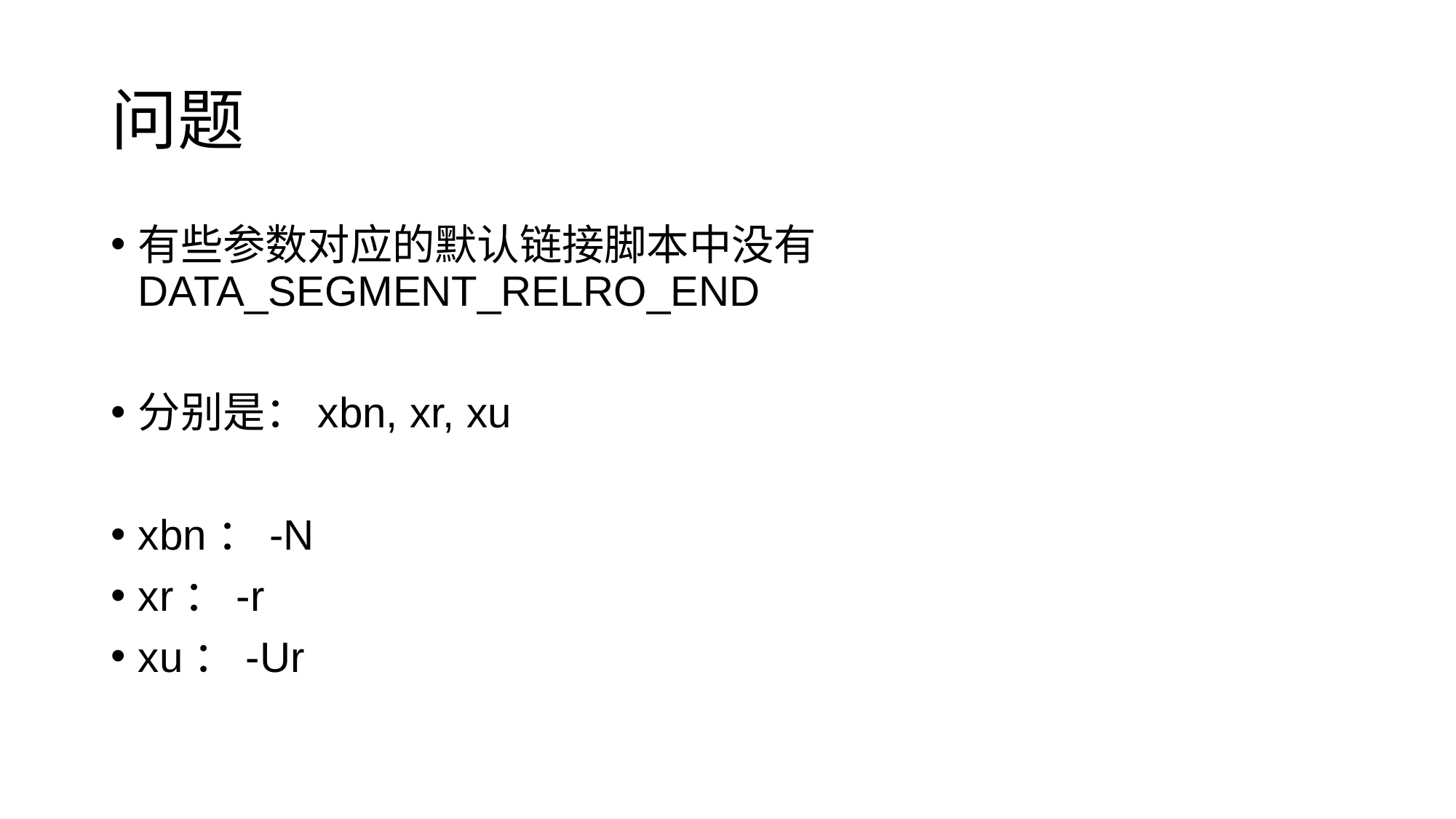

# 问题
有些参数对应的默认链接脚本中没有DATA_SEGMENT_RELRO_END

分别是：xbn, xr, xu

xbn：-N
xr：-r
xu：-Ur